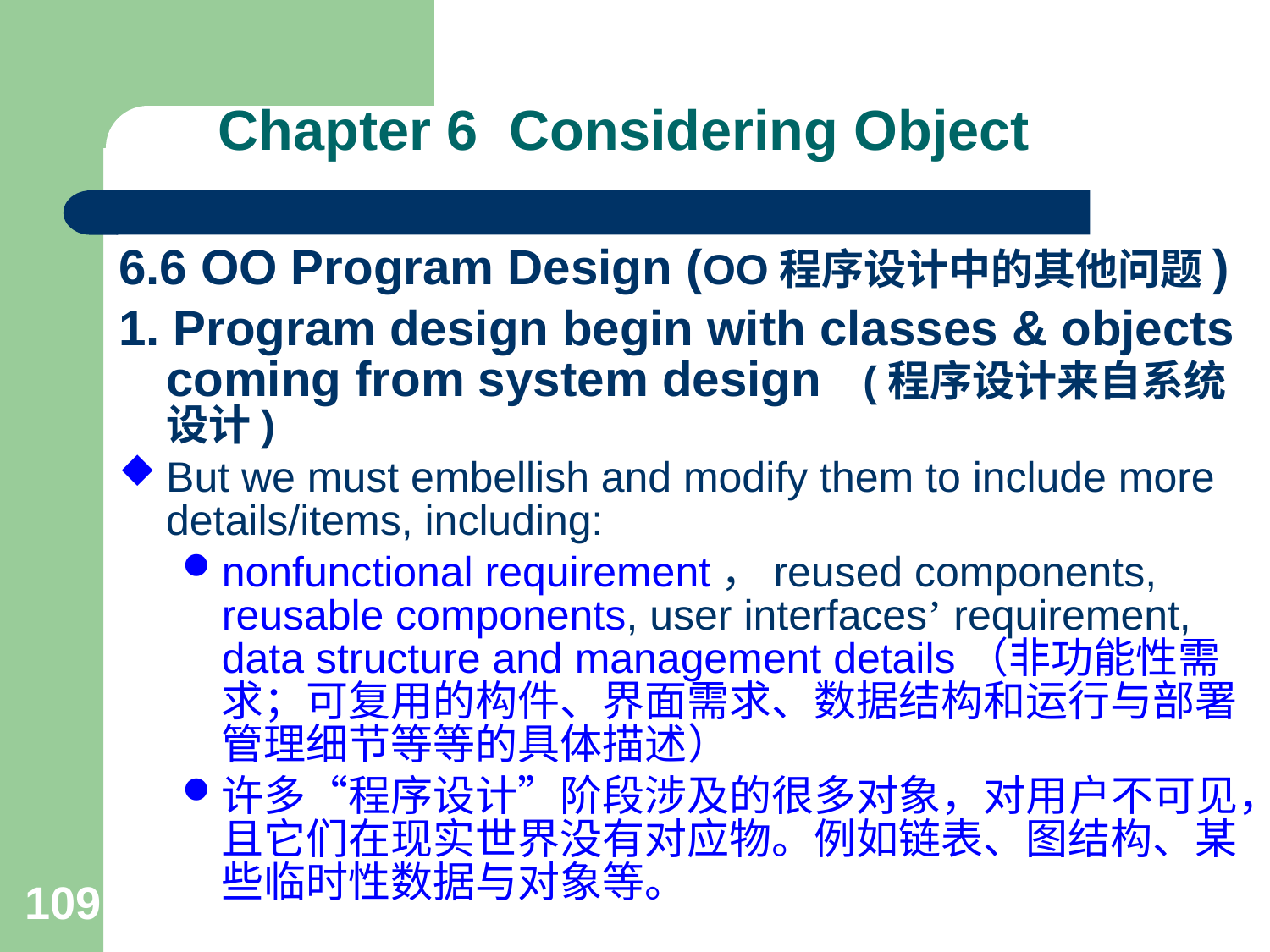

# Chapter 6  Considering Object
6.6 OO Program Design (OO程序设计中的其他问题)
1. Program design begin with classes & objects coming from system design   (程序设计来自系统设计)
But we must embellish and modify them to include more details/items, including:
nonfunctional requirement，reused components, reusable components, user interfaces’ requirement, data structure and management details（非功能性需求；可复用的构件、界面需求、数据结构和运行与部署管理细节等等的具体描述）
许多“程序设计”阶段涉及的很多对象，对用户不可见，且它们在现实世界没有对应物。例如链表、图结构、某些临时性数据与对象等。
109